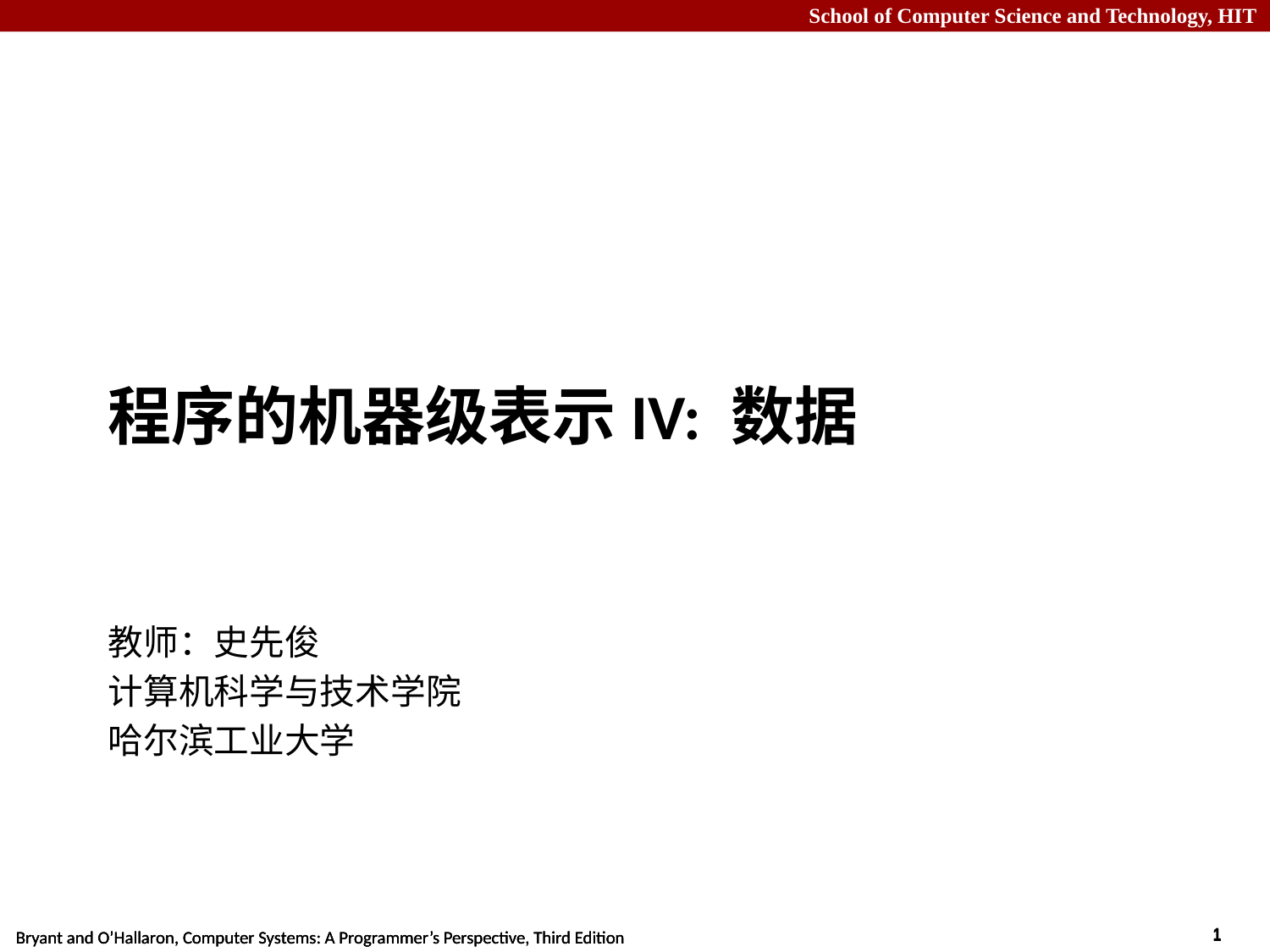

# 程序的机器级表示IV: 数据
教师：史先俊
计算机科学与技术学院
哈尔滨工业大学